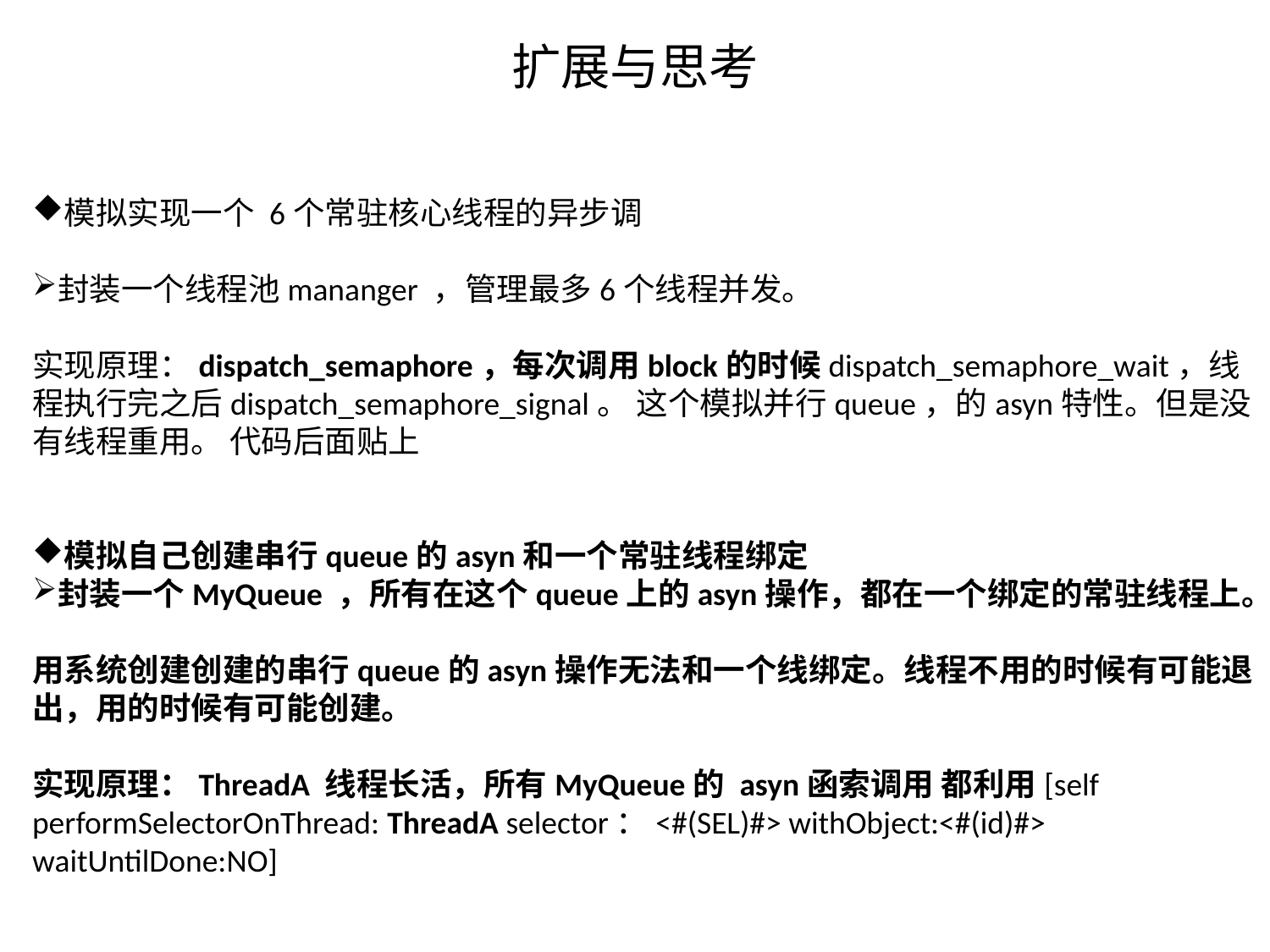

扩展与思考

模拟实现一个 6个常驻核心线程的异步调

封装一个线程池mananger ，管理最多6个线程并发。

实现原理：dispatch_semaphore，每次调用block的时候dispatch_semaphore_wait，线程执行完之后dispatch_semaphore_signal。 这个模拟并行queue，的asyn特性。但是没有线程重用。 代码后面贴上

模拟自己创建串行queue的asyn和一个常驻线程绑定
封装一个MyQueue ，所有在这个queue上的asyn操作，都在一个绑定的常驻线程上。

用系统创建创建的串行queue的asyn操作无法和一个线绑定。线程不用的时候有可能退出，用的时候有可能创建。

实现原理：ThreadA 线程长活，所有MyQueue的 asyn函索调用 都利用[self performSelectorOnThread: ThreadA selector：<#(SEL)#> withObject:<#(id)#> waitUntilDone:NO]